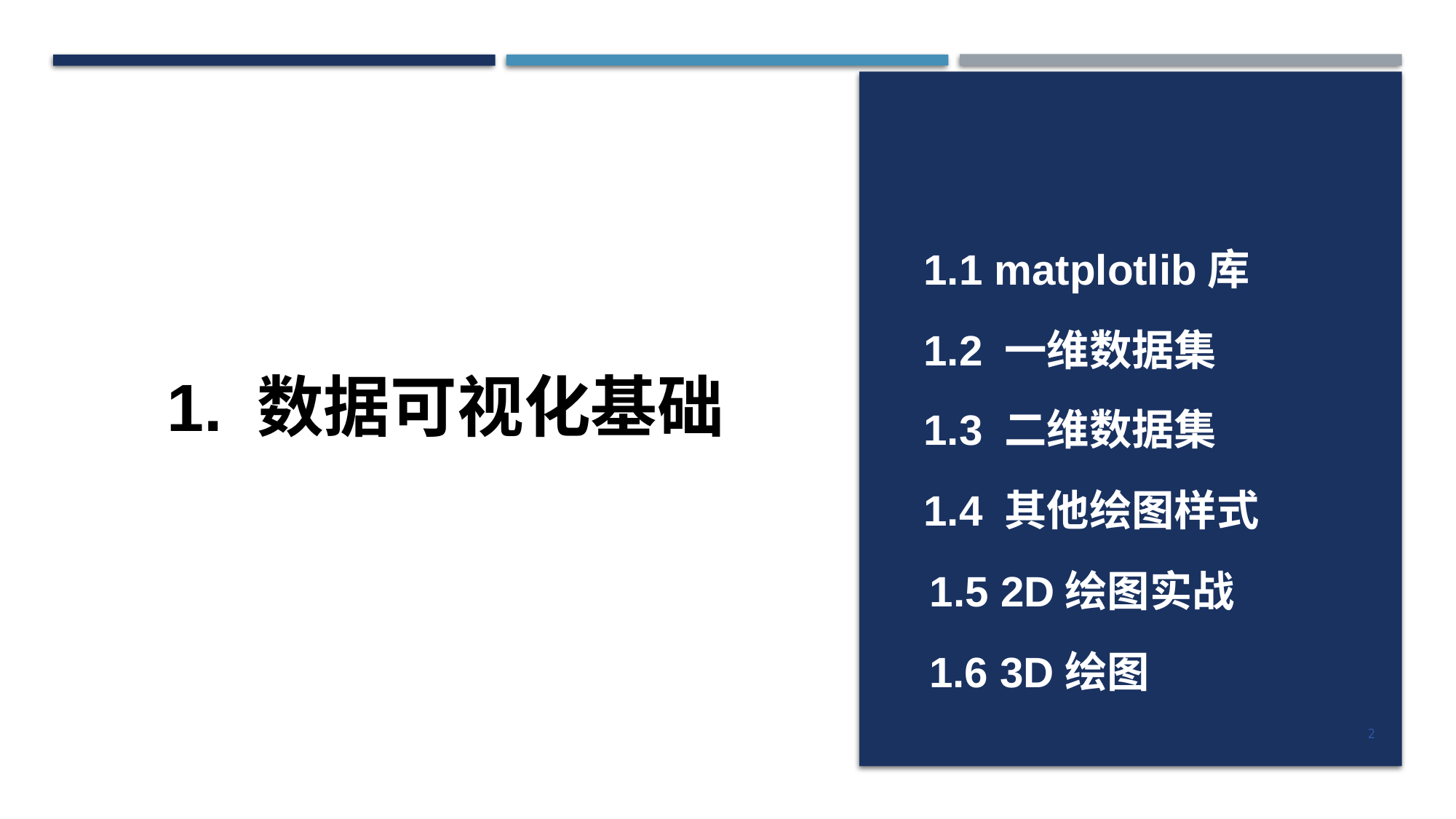

1.1 matplotlib库
1.2 一维数据集
1. 数据可视化基础
1.3 二维数据集
1.4 其他绘图样式
1.5 2D绘图实战
1.6 3D绘图
2